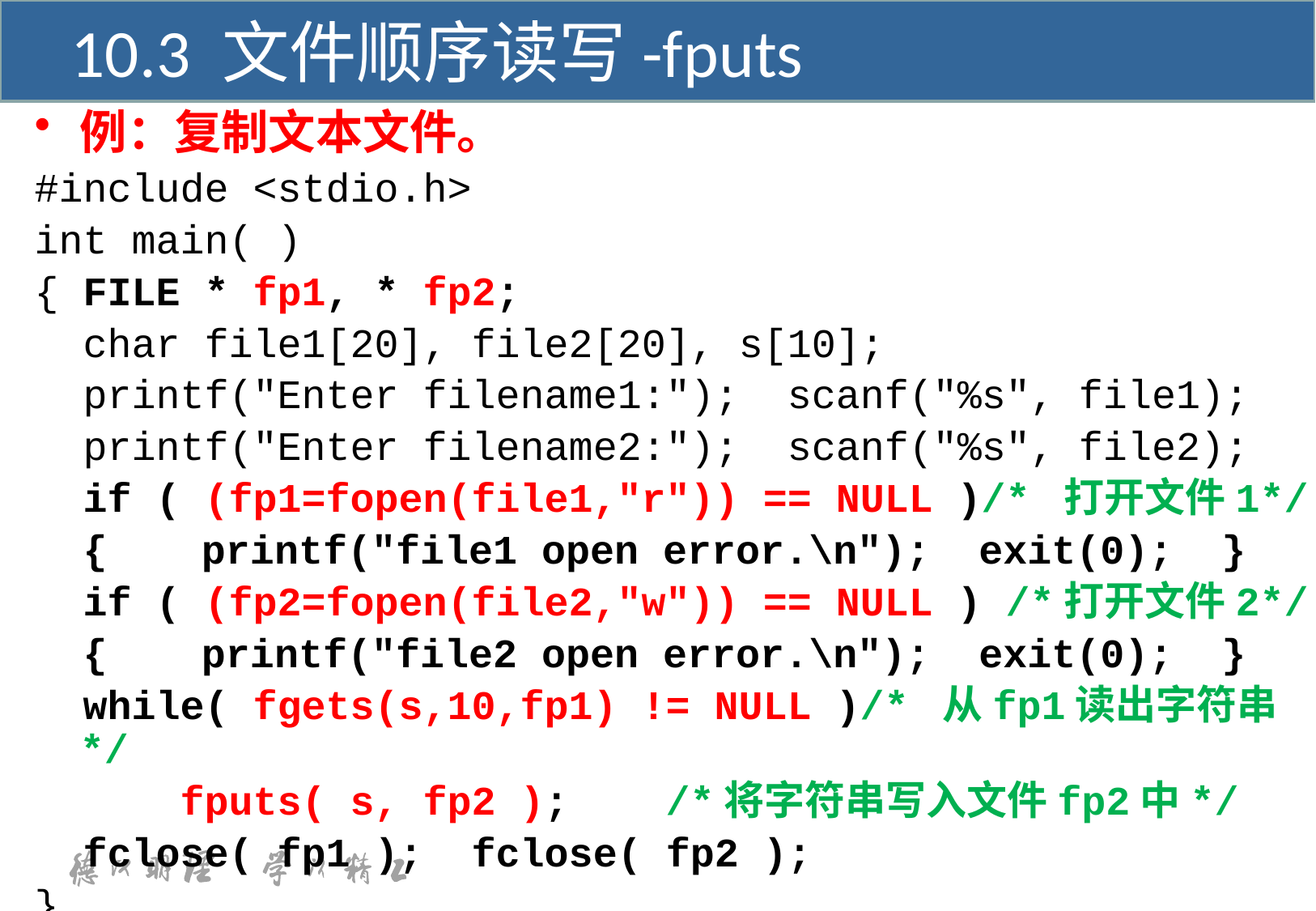

10.3 文件顺序读写-fputs
例：复制文本文件。
#include <stdio.h>
int main( )
{ FILE * fp1, * fp2;
  char file1[20], file2[20], s[10];
  printf("Enter filename1:");  scanf("%s", file1);
  printf("Enter filename2:");  scanf("%s", file2);
  if ( (fp1=fopen(file1,"r")) == NULL )/* 打开文件1*/
  {	printf("file1 open error.\n");  exit(0);  }
  if ( (fp2=fopen(file2,"w")) == NULL ) /*打开文件2*/
  {	printf("file2 open error.\n");  exit(0);  }
  while( fgets(s,10,fp1) != NULL )/* 从fp1读出字符串*/
      fputs( s, fp2 );    /*将字符串写入文件fp2中*/
  fclose( fp1 );  fclose( fp2 );
}